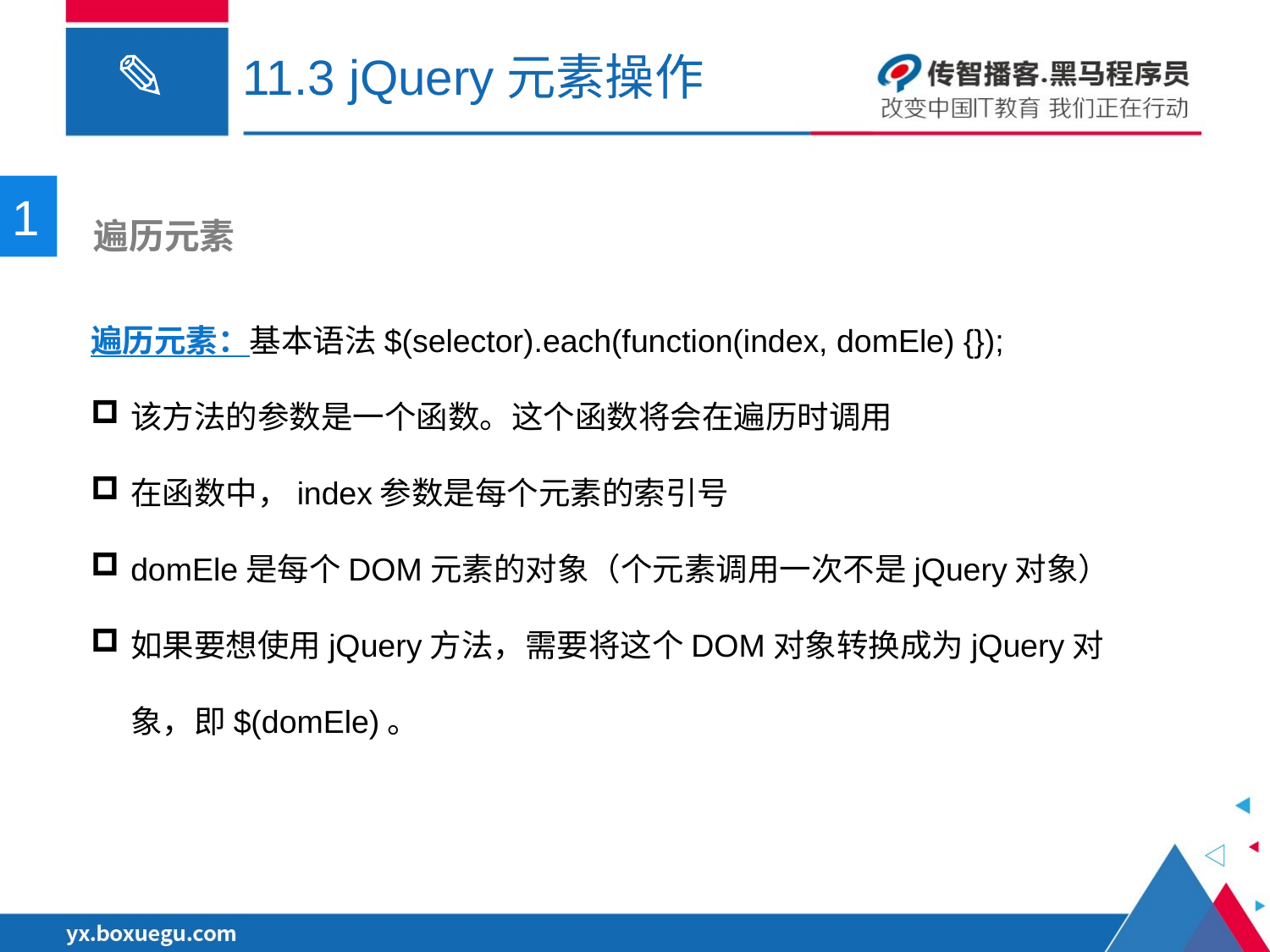

# 11.3 jQuery元素操作

1
  遍历元素
遍历元素：基本语法$(selector).each(function(index, domEle) {});
该方法的参数是一个函数。这个函数将会在遍历时调用
在函数中，index参数是每个元素的索引号
domEle是每个DOM元素的对象（个元素调用一次不是jQuery对象）
如果要想使用jQuery方法，需要将这个DOM对象转换成为jQuery对象，即$(domEle)。